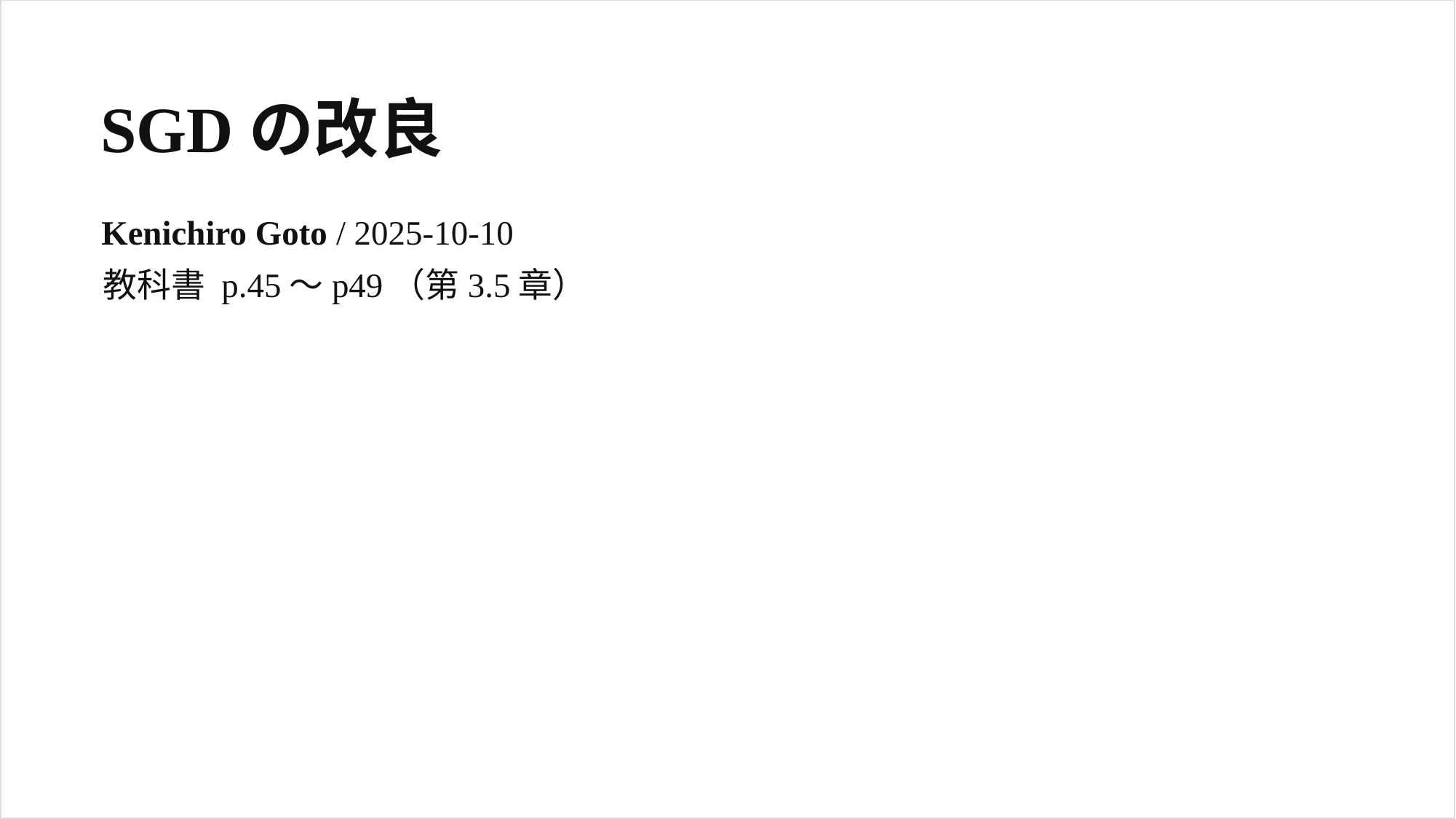

SGDの改良
Kenichiro Goto / 2025-10-10
教科書 p.45〜p49（第3.5章）